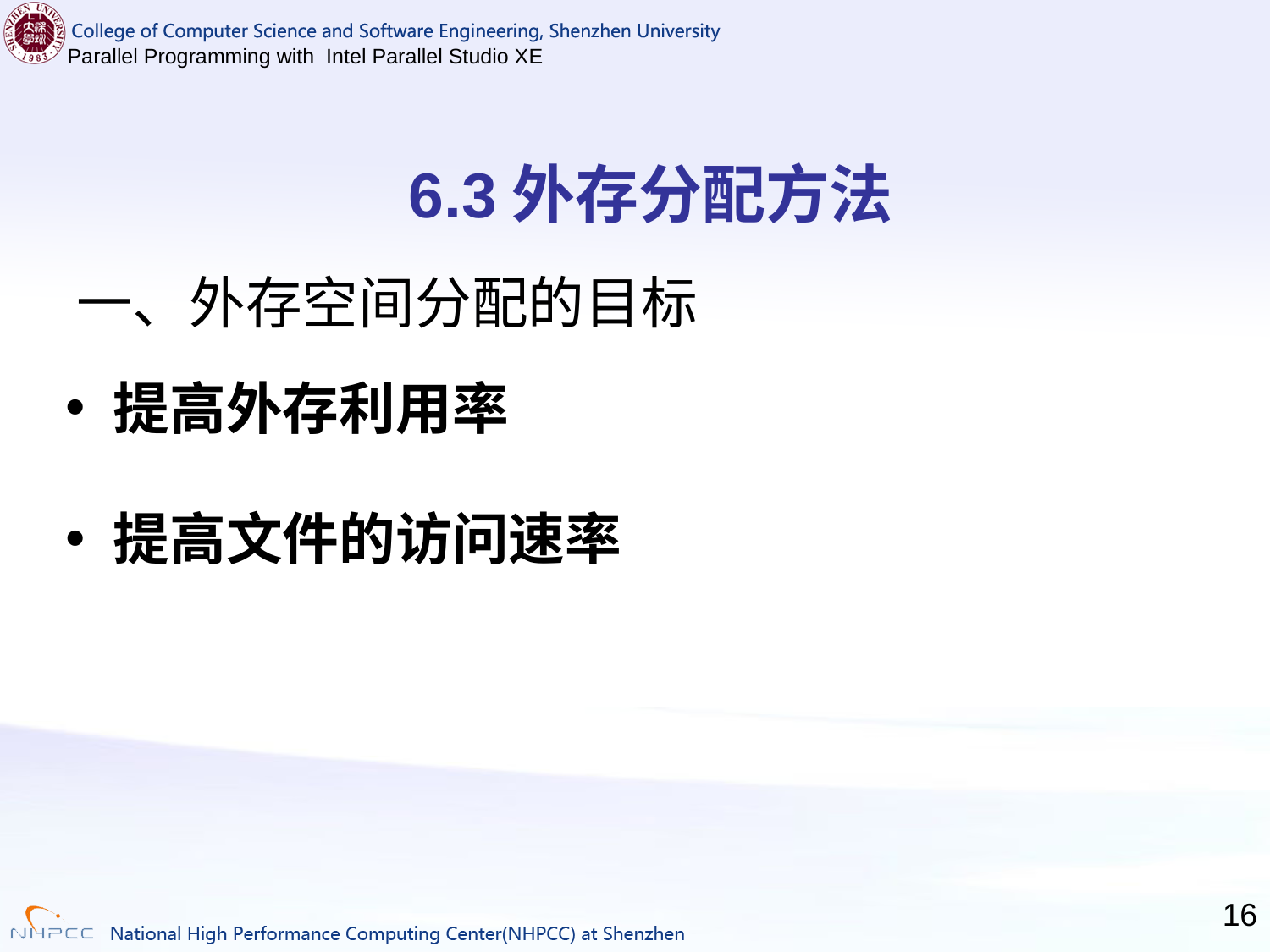

6.3外存分配方法
# 一、外存空间分配的目标
提高外存利用率
提高文件的访问速率
16